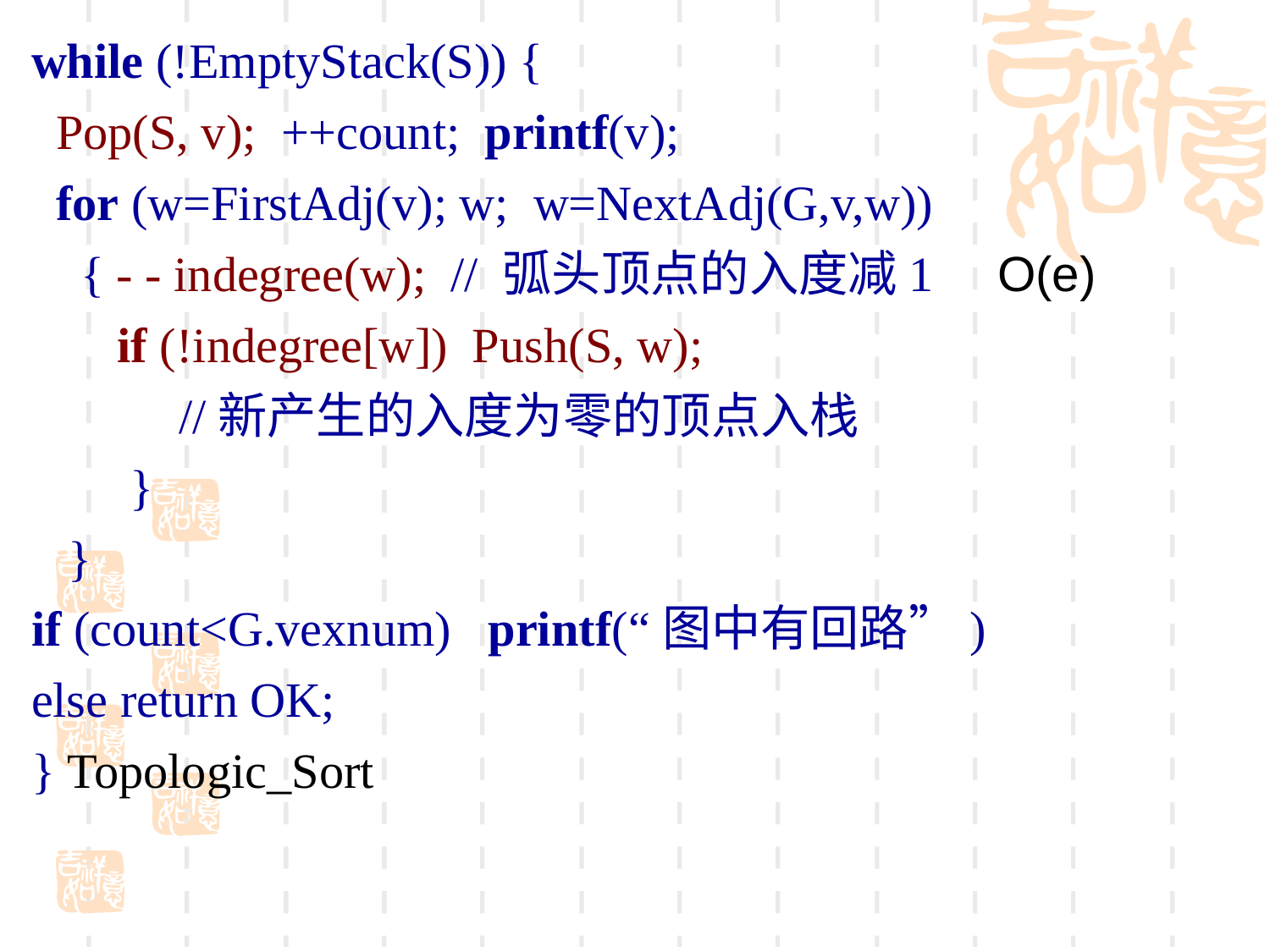

while (!EmptyStack(S)) {
  Pop(S, v);  ++count;  printf(v);
  for (w=FirstAdj(v); w;  w=NextAdj(G,v,w))
    { - - indegree(w);  // 弧头顶点的入度减1
       if (!indegree[w])  Push(S, w);
            //新产生的入度为零的顶点入栈
        }
   }
if (count<G.vexnum)   printf(“图中有回路”)
else return OK;
} Topologic_Sort
O(e)